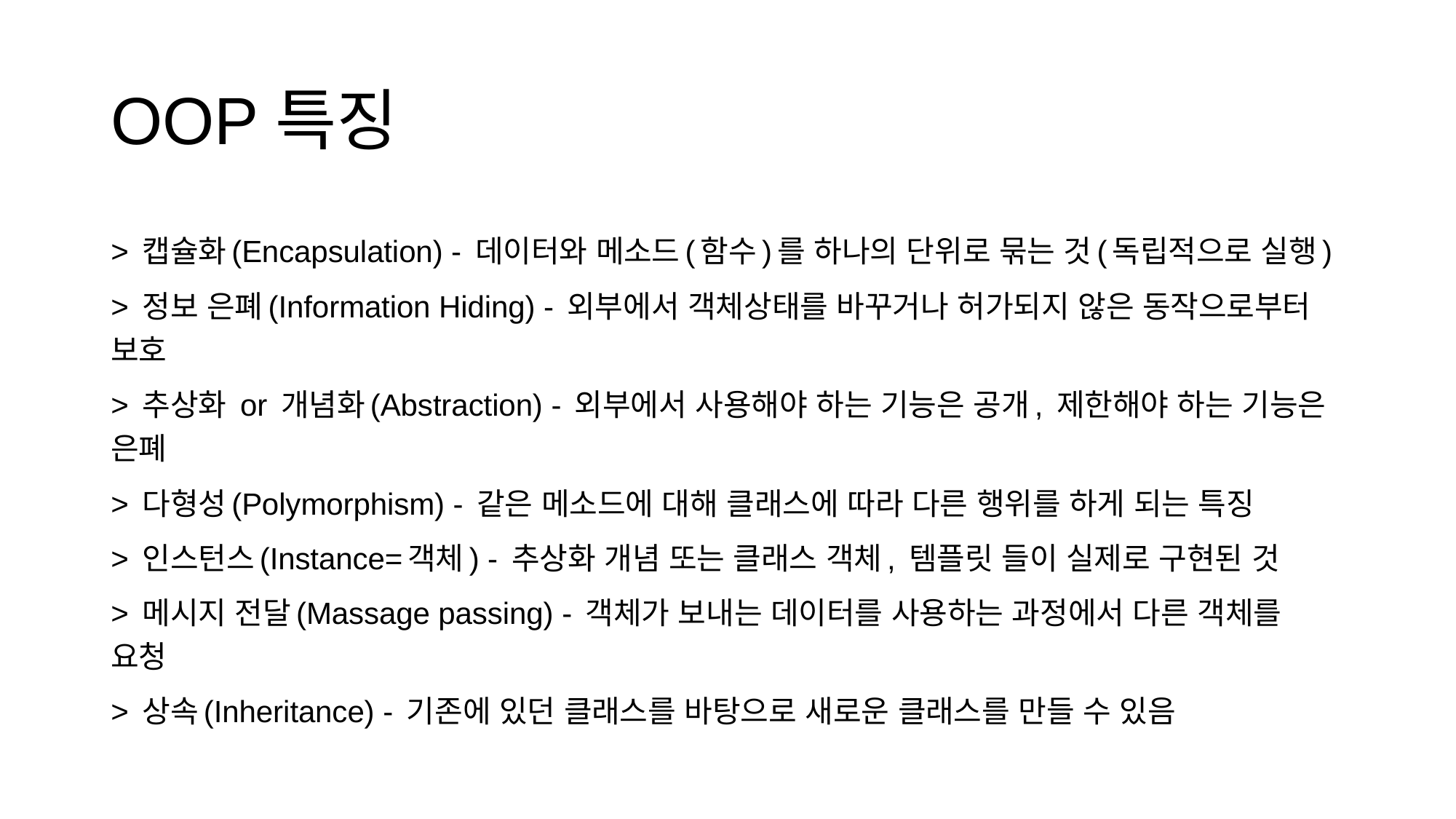

# OOP특징
> 캡슐화(Encapsulation) - 데이터와 메소드(함수)를 하나의 단위로 묶는 것(독립적으로 실행)
> 정보 은폐(Information Hiding) - 외부에서 객체상태를 바꾸거나 허가되지 않은 동작으로부터 보호
> 추상화 or 개념화(Abstraction) - 외부에서 사용해야 하는 기능은 공개, 제한해야 하는 기능은 은폐
> 다형성(Polymorphism) - 같은 메소드에 대해 클래스에 따라 다른 행위를 하게 되는 특징
> 인스턴스(Instance=객체) - 추상화 개념 또는 클래스 객체, 템플릿 들이 실제로 구현된 것
> 메시지 전달(Massage passing) - 객체가 보내는 데이터를 사용하는 과정에서 다른 객체를 요청
> 상속(Inheritance) - 기존에 있던 클래스를 바탕으로 새로운 클래스를 만들 수 있음